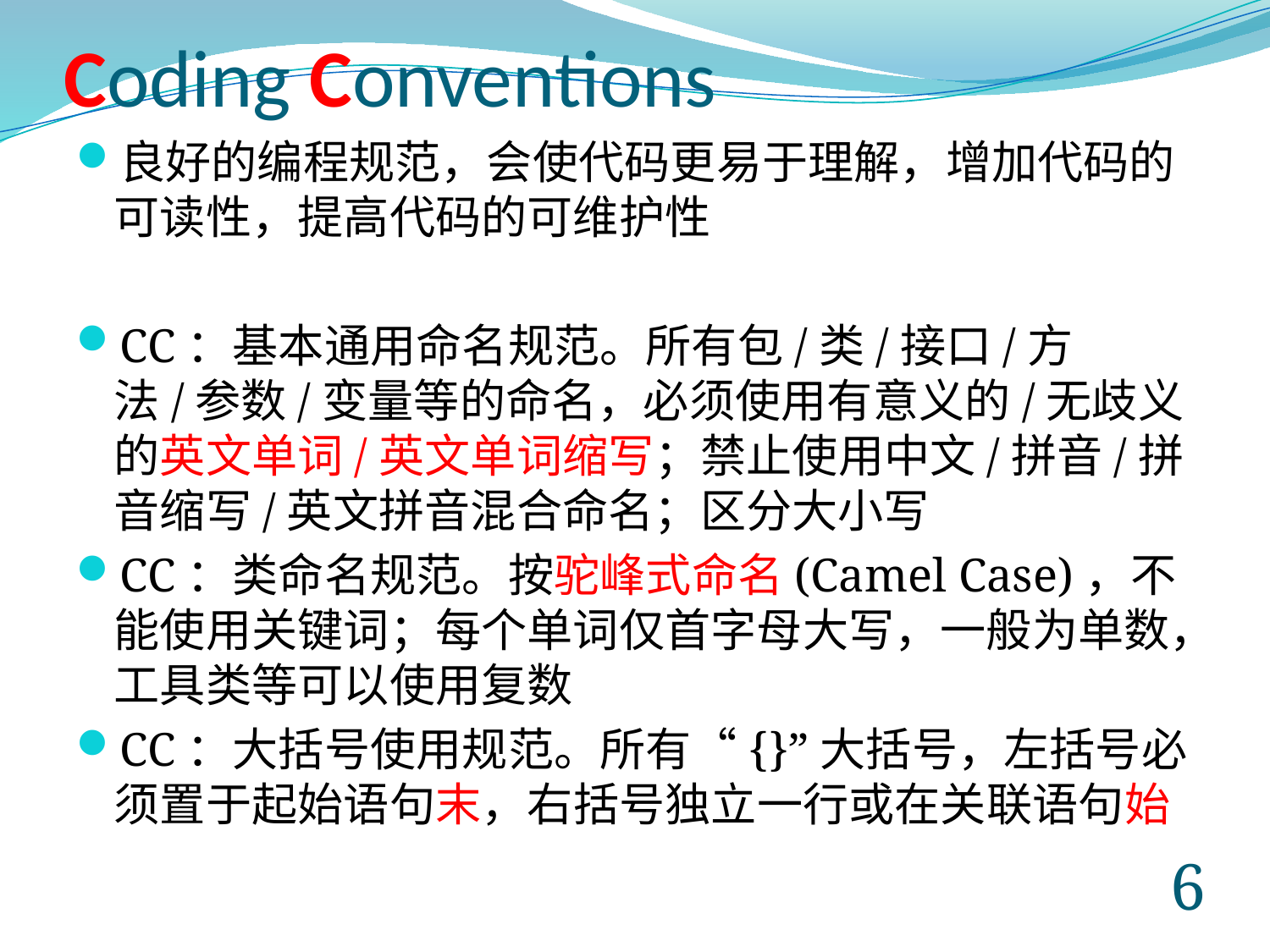

# Coding Conventions
良好的编程规范，会使代码更易于理解，增加代码的可读性，提高代码的可维护性

CC：基本通用命名规范。所有包/类/接口/方法/参数/变量等的命名，必须使用有意义的/无歧义的英文单词/英文单词缩写；禁止使用中文/拼音/拼音缩写/英文拼音混合命名；区分大小写
CC：类命名规范。按驼峰式命名(Camel Case)，不能使用关键词；每个单词仅首字母大写，一般为单数，工具类等可以使用复数
CC：大括号使用规范。所有“{}”大括号，左括号必须置于起始语句末，右括号独立一行或在关联语句始

6